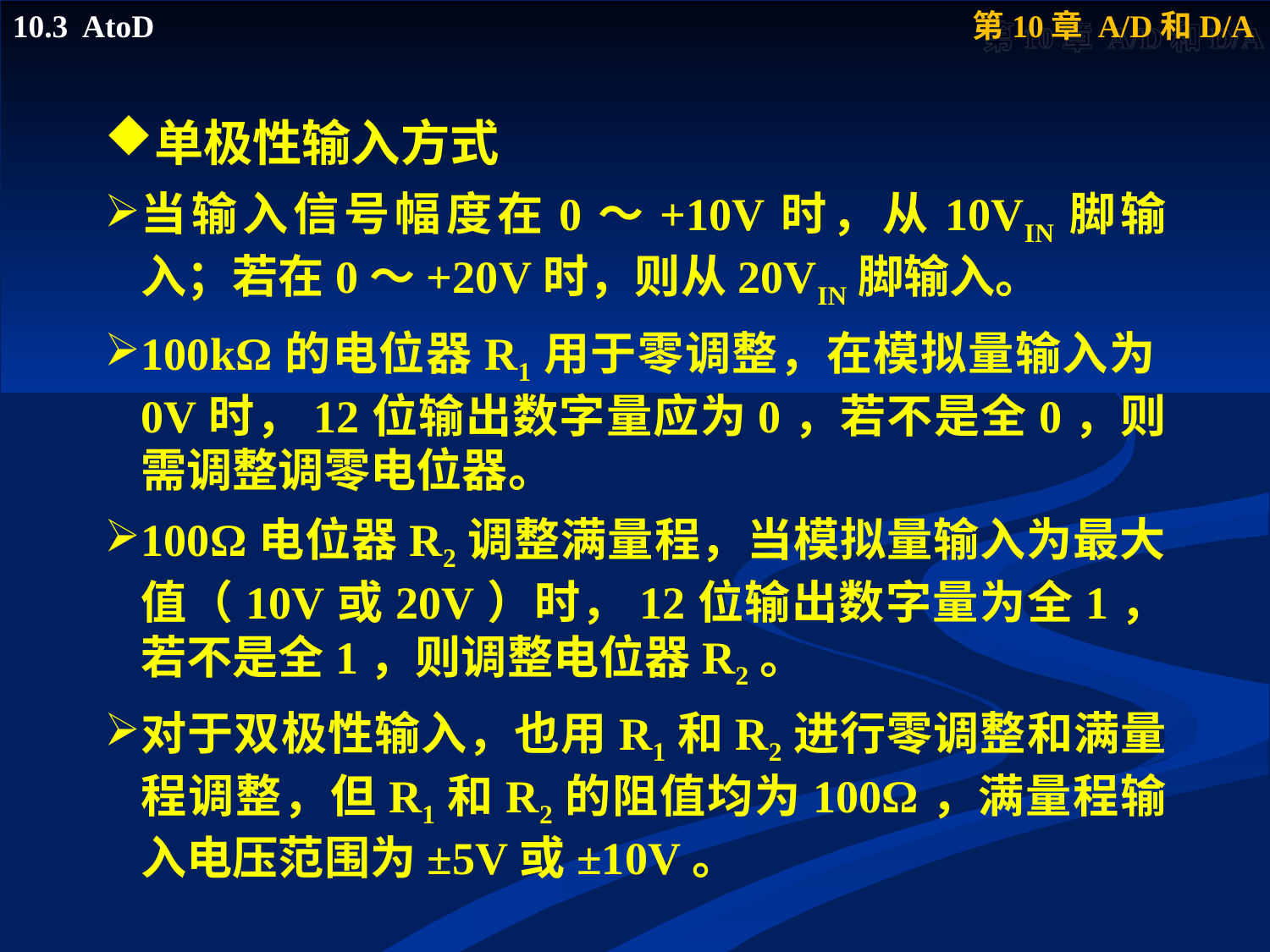

单极性输入方式
当输入信号幅度在0～+10V时，从10VIN脚输入；若在0～+20V时，则从20VIN脚输入。
100kΩ的电位器R1用于零调整，在模拟量输入为0V时，12位输出数字量应为0，若不是全0，则需调整调零电位器。
100Ω电位器R2调整满量程，当模拟量输入为最大值（10V或20V）时，12位输出数字量为全1，若不是全1，则调整电位器R2。
对于双极性输入，也用R1和R2进行零调整和满量程调整，但R1和R2的阻值均为100Ω，满量程输入电压范围为±5V或±10V。